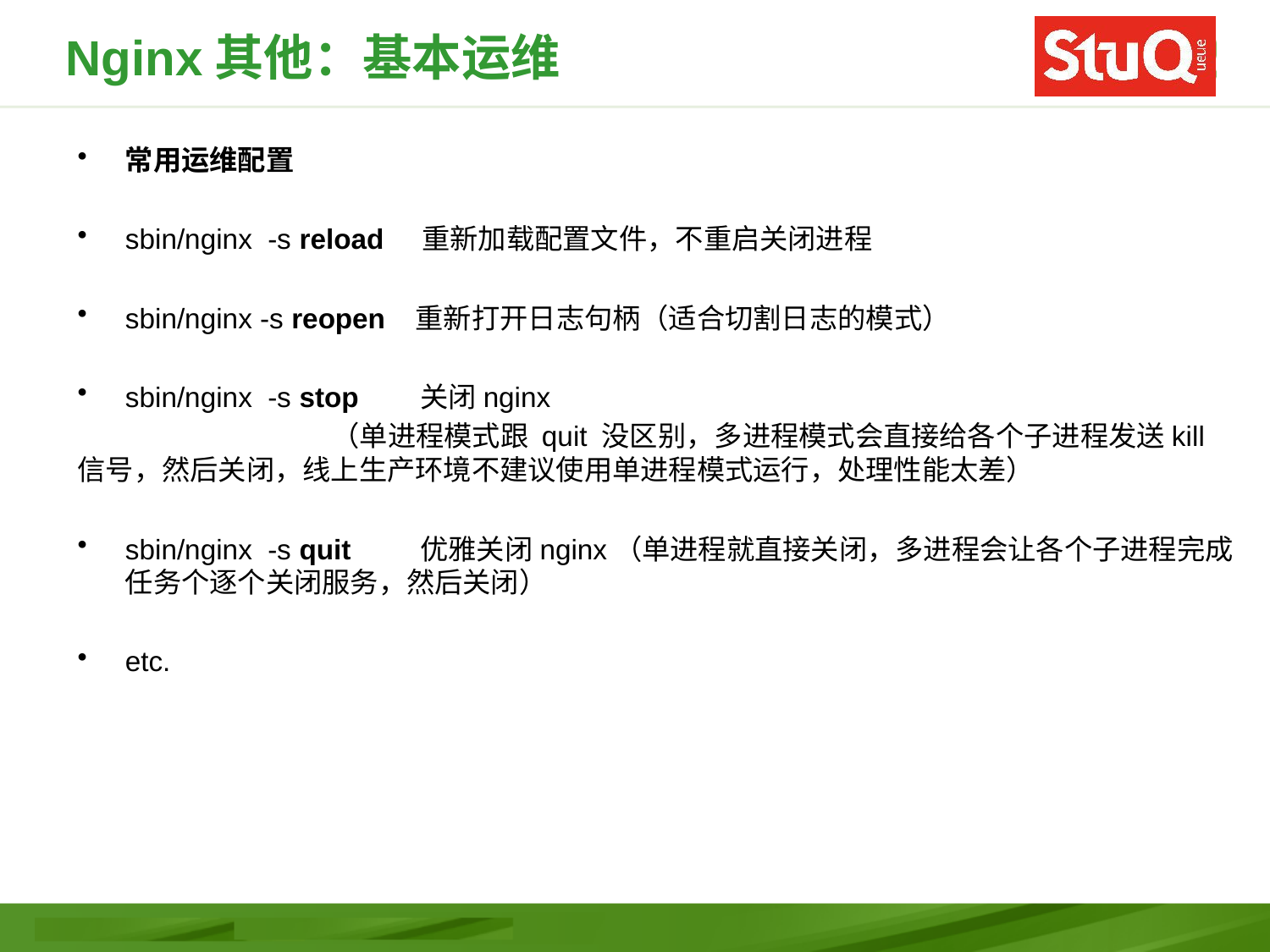

# Nginx其他：基本运维
常用运维配置

sbin/nginx  -s reload    重新加载配置文件，不重启关闭进程

sbin/nginx -s reopen   重新打开日志句柄（适合切割日志的模式）

sbin/nginx  -s stop       关闭nginx
		（单进程模式跟 quit 没区别，多进程模式会直接给各个子进程发送kill信号，然后关闭，线上生产环境不建议使用单进程模式运行，处理性能太差）

sbin/nginx  -s quit        优雅关闭nginx（单进程就直接关闭，多进程会让各个子进程完成任务个逐个关闭服务，然后关闭）

etc.